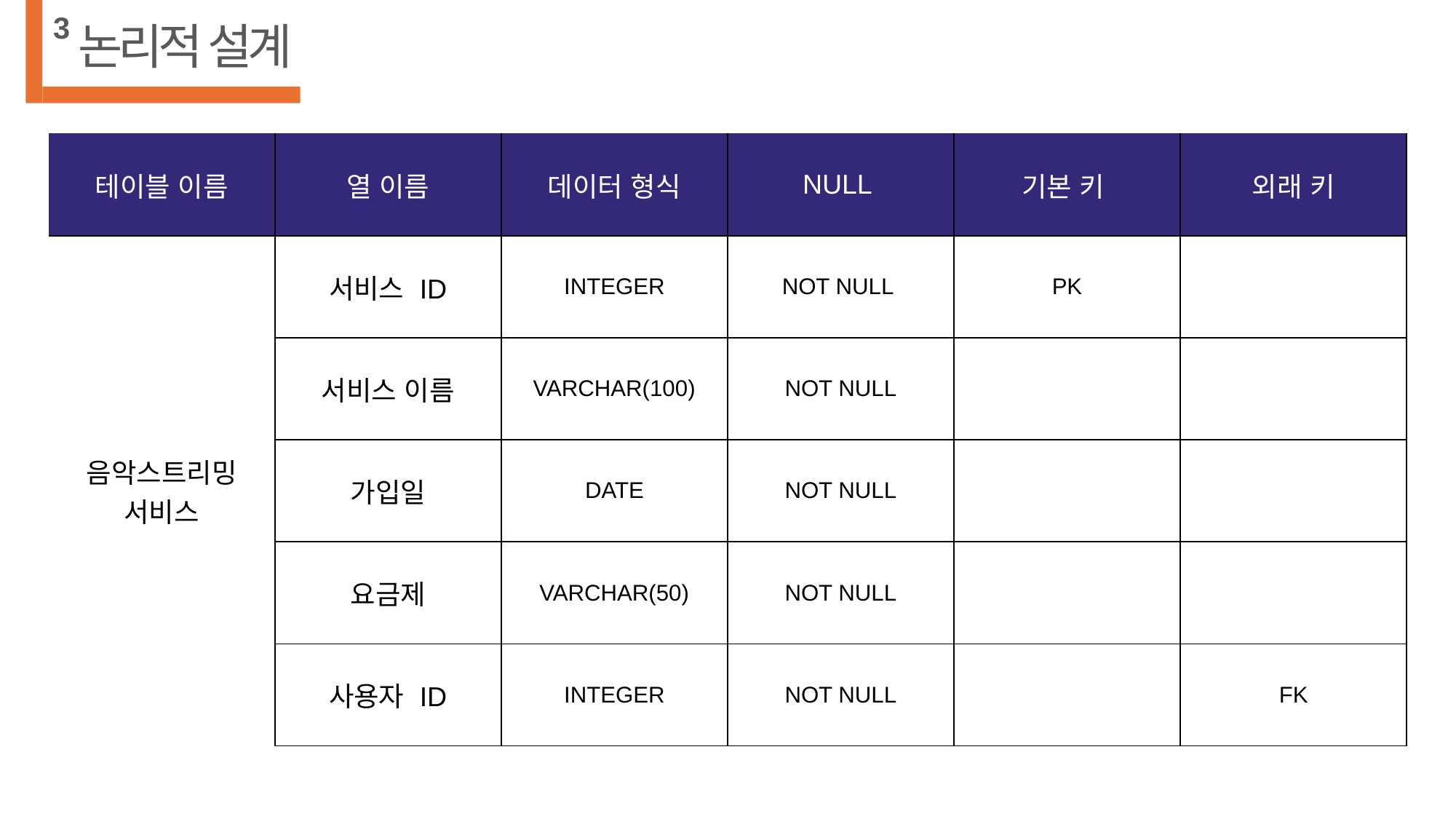

3
논리적 설계
| 테이블 이름 | 열 이름 | 데이터 형식 | NULL | 기본 키 | 외래 키 |
| --- | --- | --- | --- | --- | --- |
| 음악스트리밍 서비스 | 서비스 ID | INTEGER | NOT NULL | PK |  |
|  | 서비스 이름 | VARCHAR(100) | NOT NULL |  |  |
|  | 가입일 | DATE | NOT NULL |  |  |
|  | 요금제 | VARCHAR(50) | NOT NULL |  |  |
|  | 사용자 ID | INTEGER | NOT NULL |  | FK |